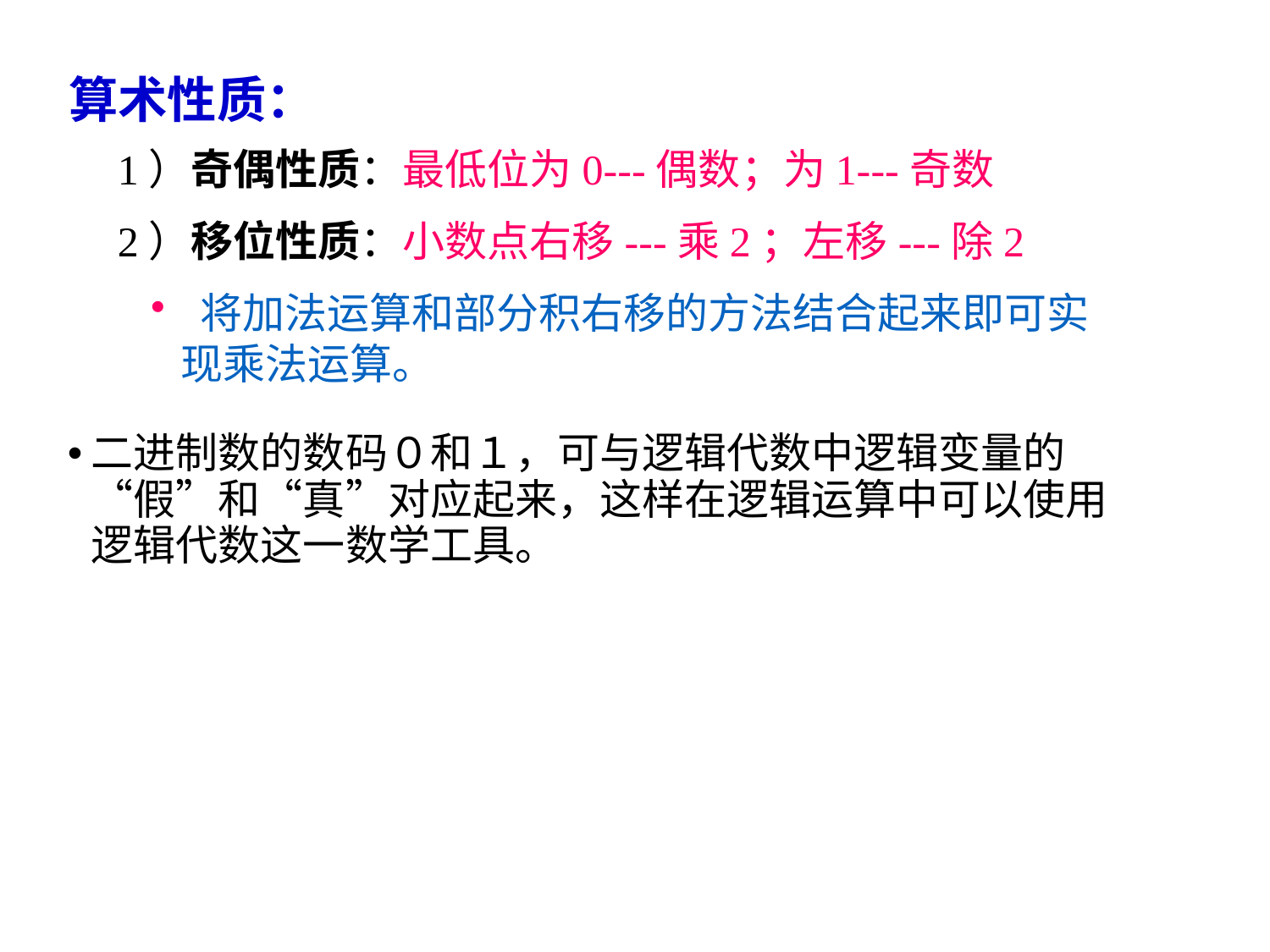

算术性质：
1）奇偶性质：最低位为0---偶数；为1---奇数
2）移位性质：小数点右移---乘2；左移---除2
 将加法运算和部分积右移的方法结合起来即可实现乘法运算。
二进制数的数码０和１，可与逻辑代数中逻辑变量的“假”和“真”对应起来，这样在逻辑运算中可以使用逻辑代数这一数学工具。